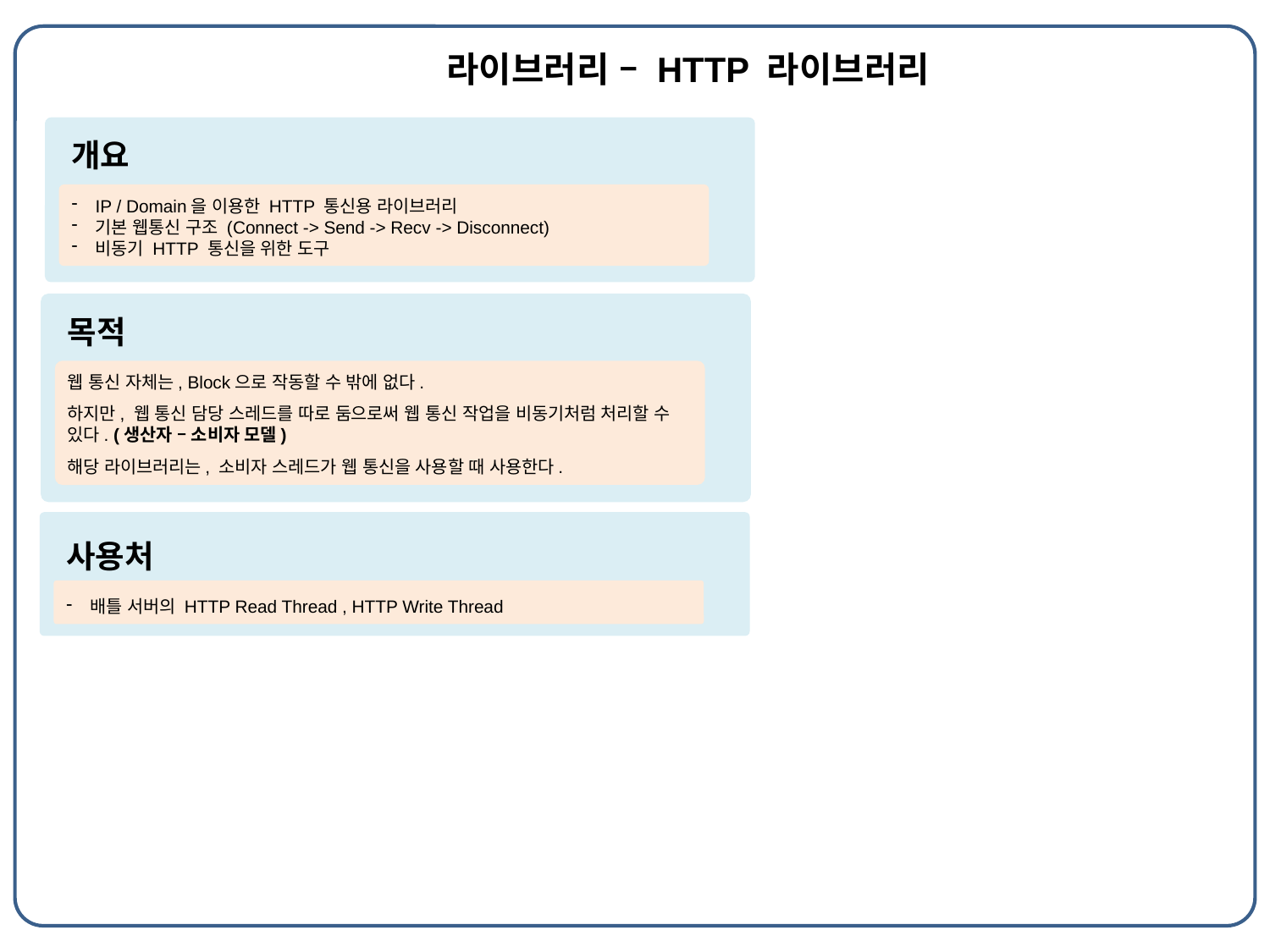

라이브러리 – HTTP 라이브러리

개요

IP / Domain을 이용한 HTTP 통신용 라이브러리
기본 웹통신 구조 (Connect -> Send -> Recv -> Disconnect)
비동기 HTTP 통신을 위한 도구

목적

웹 통신 자체는, Block으로 작동할 수 밖에 없다.

하지만, 웹 통신 담당 스레드를 따로 둠으로써 웹 통신 작업을 비동기처럼 처리할 수 있다. (생산자 – 소비자 모델)

해당 라이브러리는, 소비자 스레드가 웹 통신을 사용할 때 사용한다.

사용처

배틀 서버의 HTTP Read Thread , HTTP Write Thread